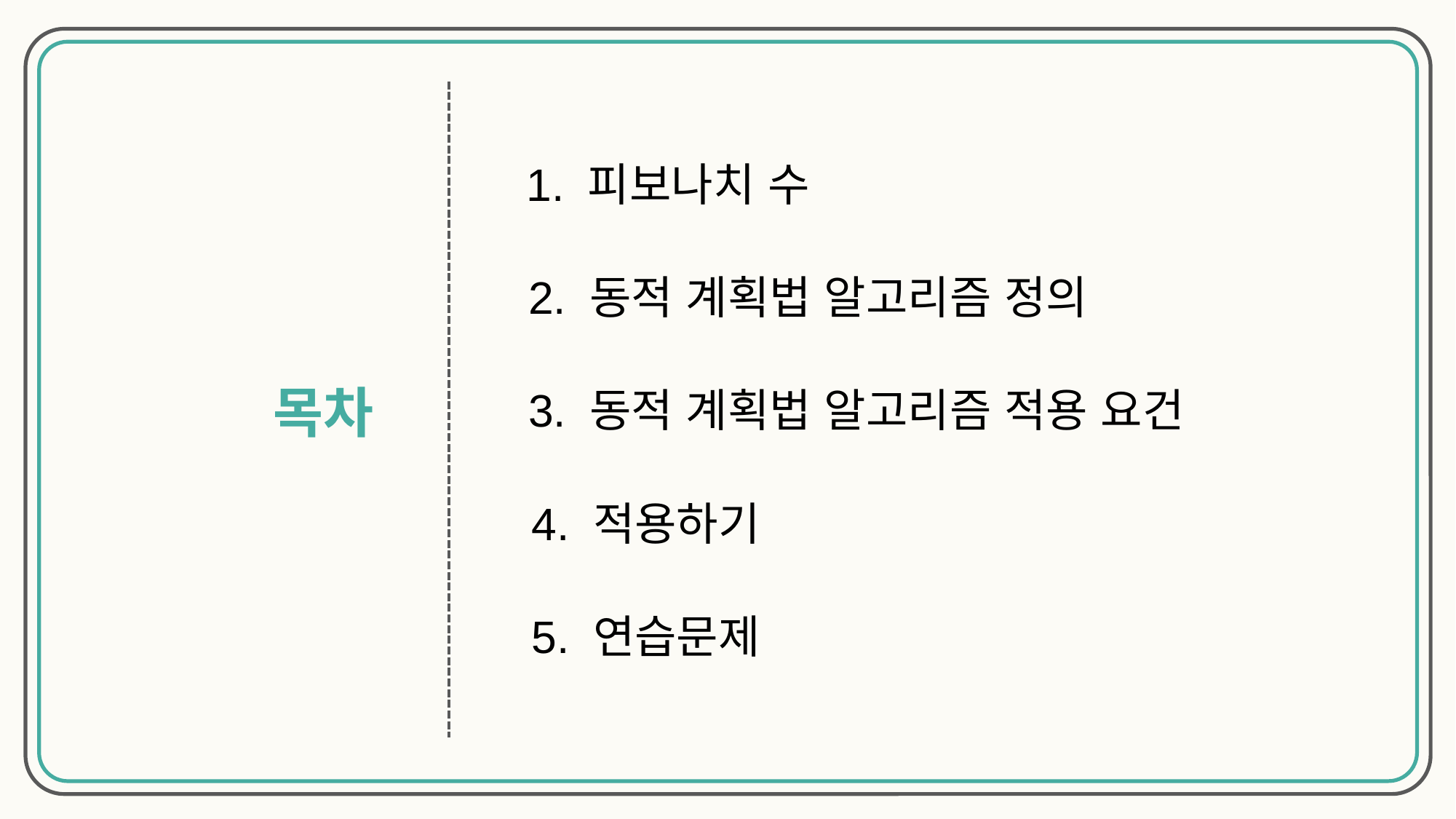

1. 피보나치 수
2. 동적 계획법 알고리즘 정의
목차
3. 동적 계획법 알고리즘 적용 요건
4. 적용하기
5. 연습문제